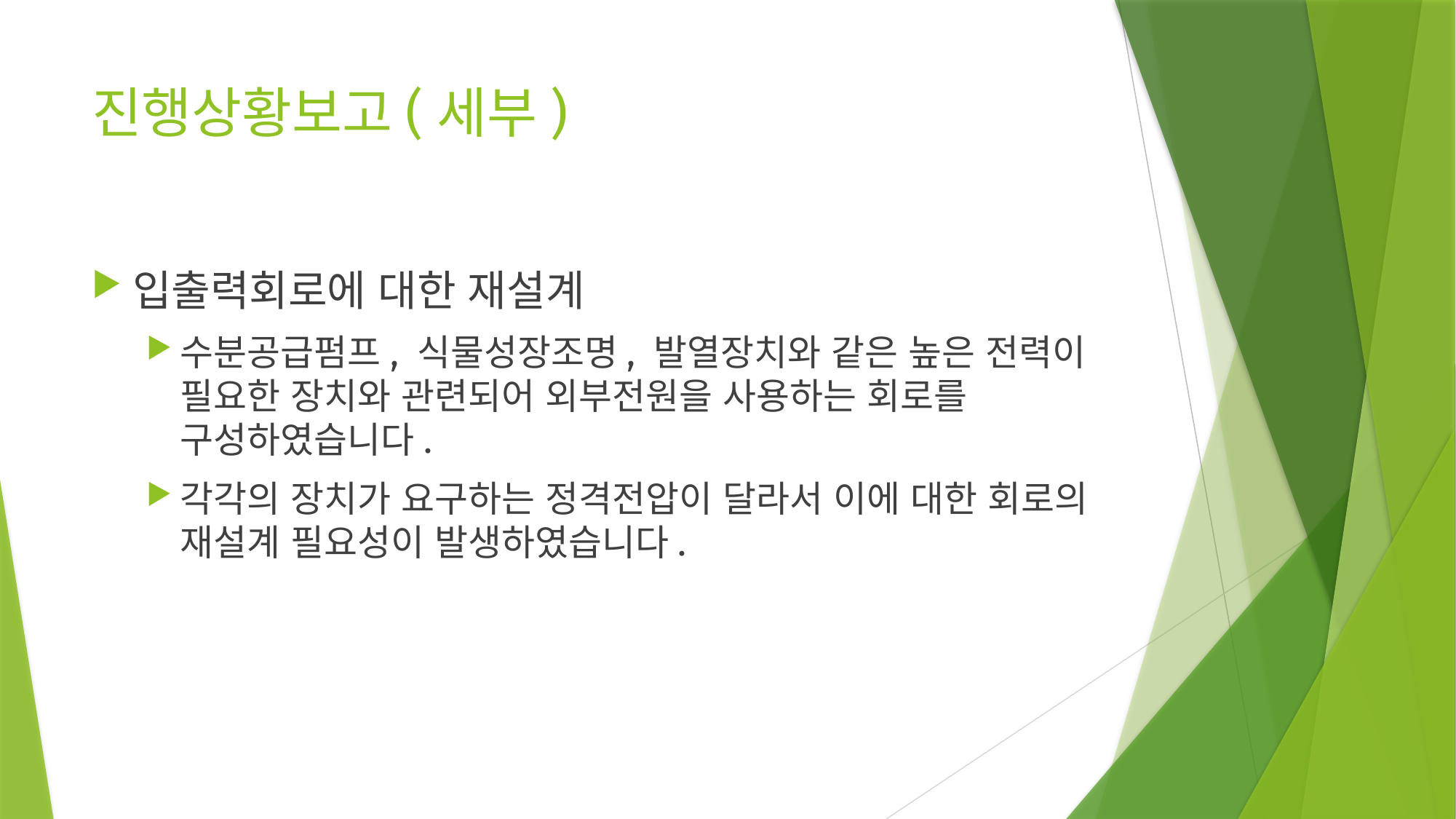

# 진행상황보고(세부)
입출력회로에 대한 재설계
수분공급펌프, 식물성장조명, 발열장치와 같은 높은 전력이 필요한 장치와 관련되어 외부전원을 사용하는 회로를 구성하였습니다.
각각의 장치가 요구하는 정격전압이 달라서 이에 대한 회로의 재설계 필요성이 발생하였습니다.